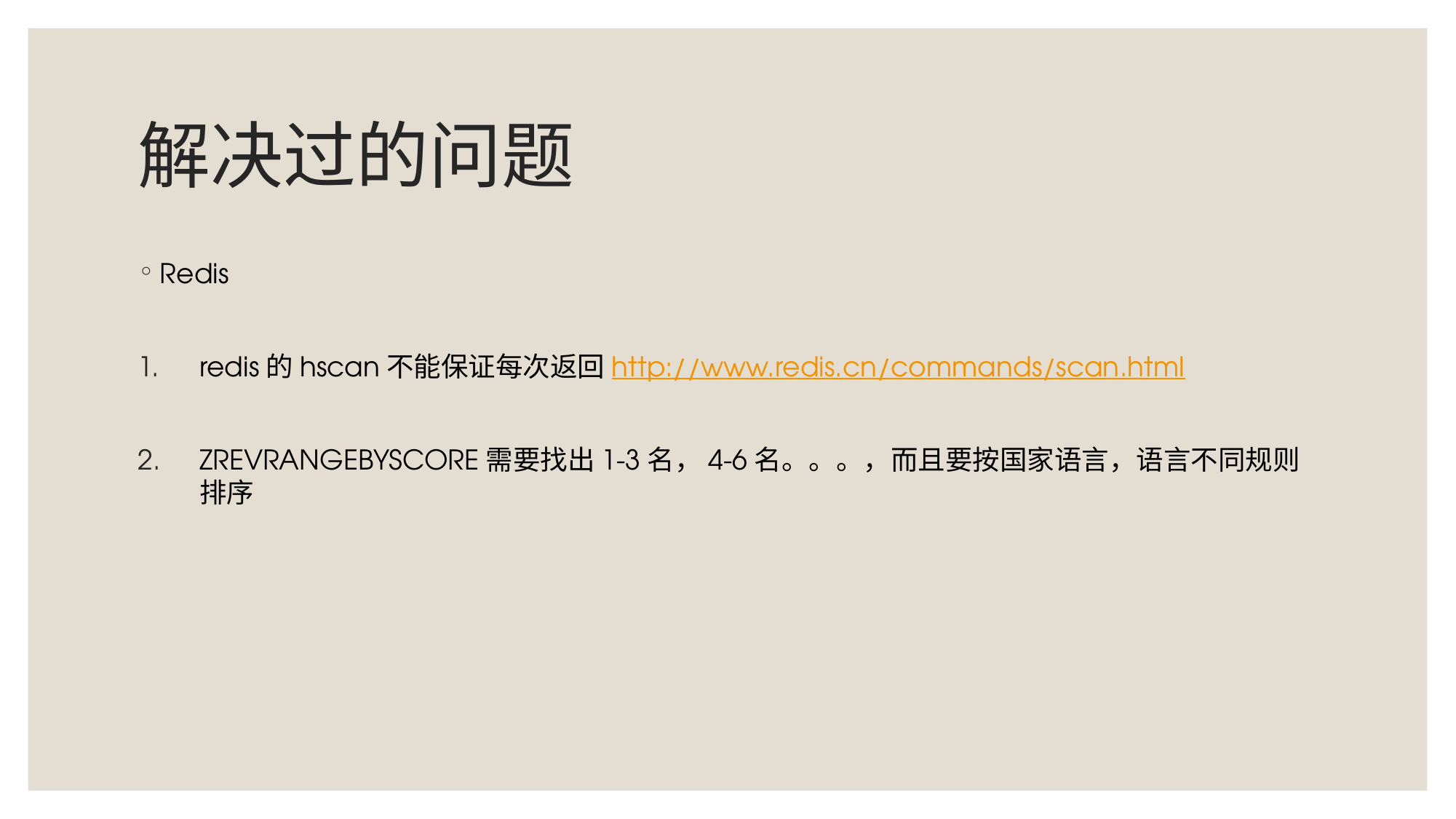

# 解决过的问题
Redis

redis的hscan不能保证每次返回http://www.redis.cn/commands/scan.html

ZREVRANGEBYSCORE需要找出1-3名，4-6名。。。，而且要按国家语言，语言不同规则排序